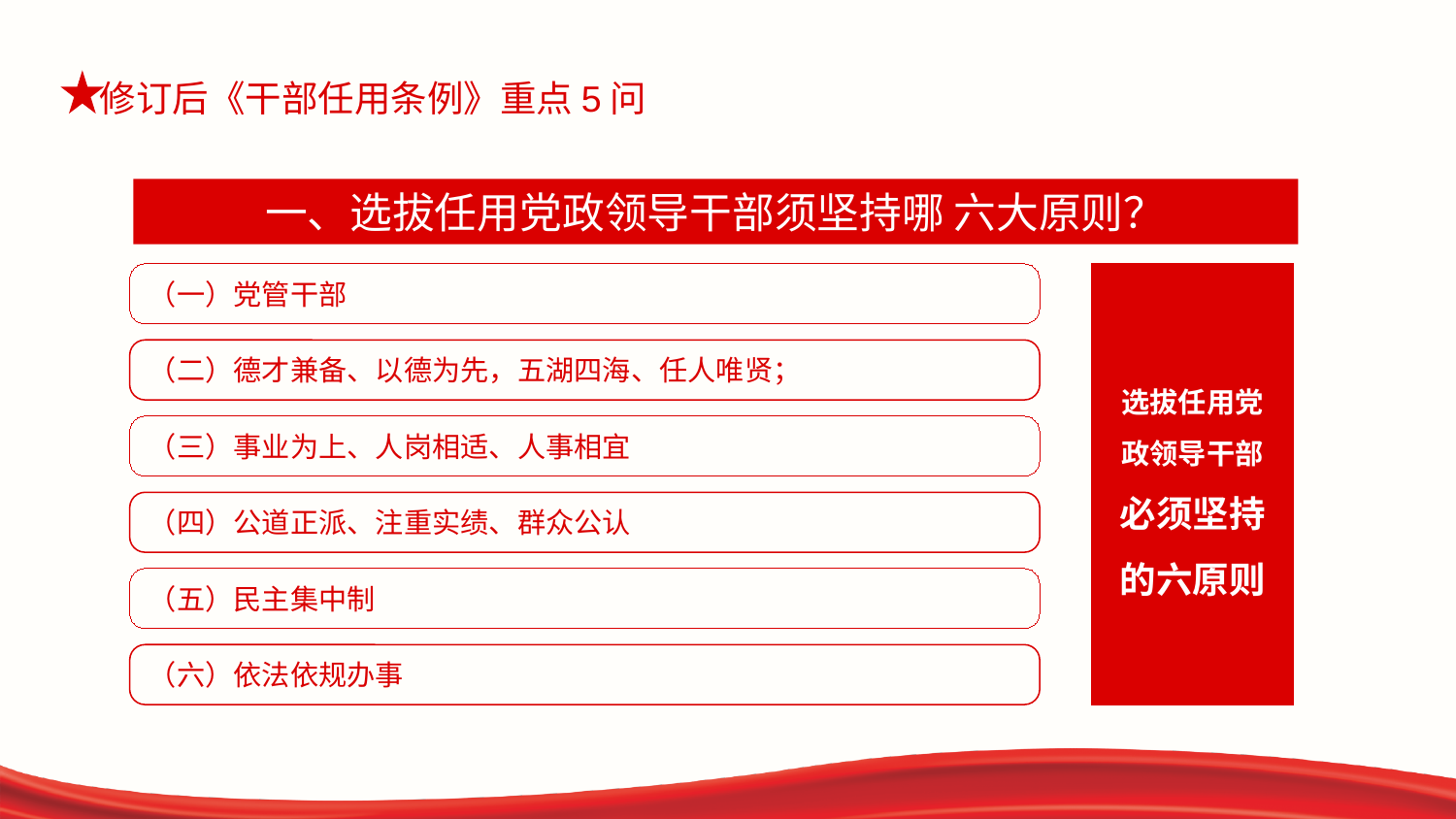

一、选拔任用党政领导干部须坚持哪 六大原则？
（一）党管干部
选拔任用党
政领导干部
必须坚持
的六原则
（二）德才兼备、以德为先，五湖四海、任人唯贤；
（三）事业为上、人岗相适、人事相宜
（四）公道正派、注重实绩、群众公认
（五）民主集中制
（六）依法依规办事